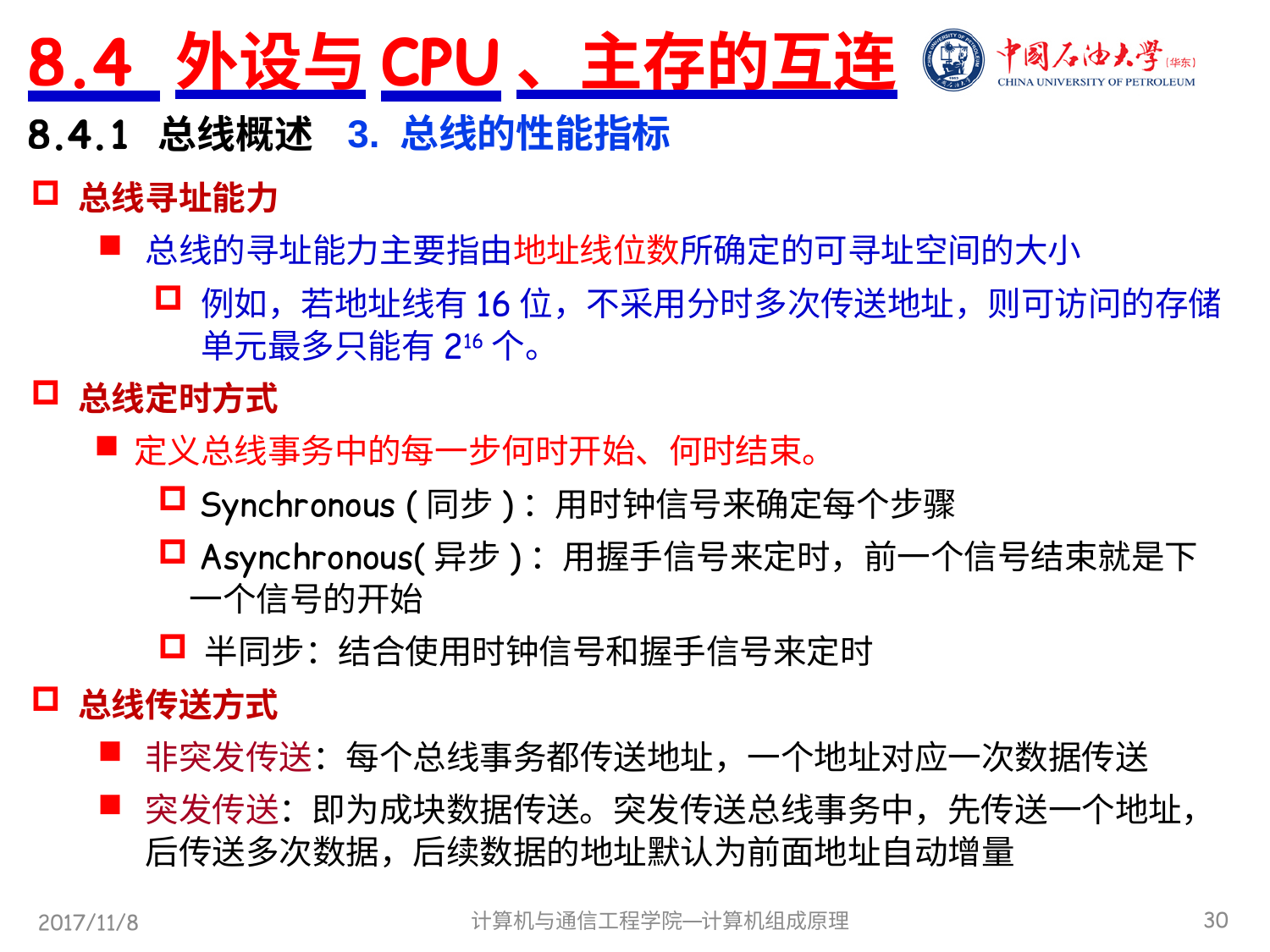

# 8.4 外设与CPU、主存的互连
3. 总线的性能指标
8.4.1 总线概述
总线寻址能力
总线的寻址能力主要指由地址线位数所确定的可寻址空间的大小
例如，若地址线有16位，不采用分时多次传送地址，则可访问的存储单元最多只能有216个。
总线定时方式
定义总线事务中的每一步何时开始、何时结束。
 Synchronous (同步)：用时钟信号来确定每个步骤
 Asynchronous(异步)：用握手信号来定时，前一个信号结束就是下一个信号的开始
 半同步：结合使用时钟信号和握手信号来定时
总线传送方式
非突发传送：每个总线事务都传送地址，一个地址对应一次数据传送
突发传送：即为成块数据传送。突发传送总线事务中，先传送一个地址，后传送多次数据，后续数据的地址默认为前面地址自动增量
计算机与通信工程学院—计算机组成原理
30
2017/11/8